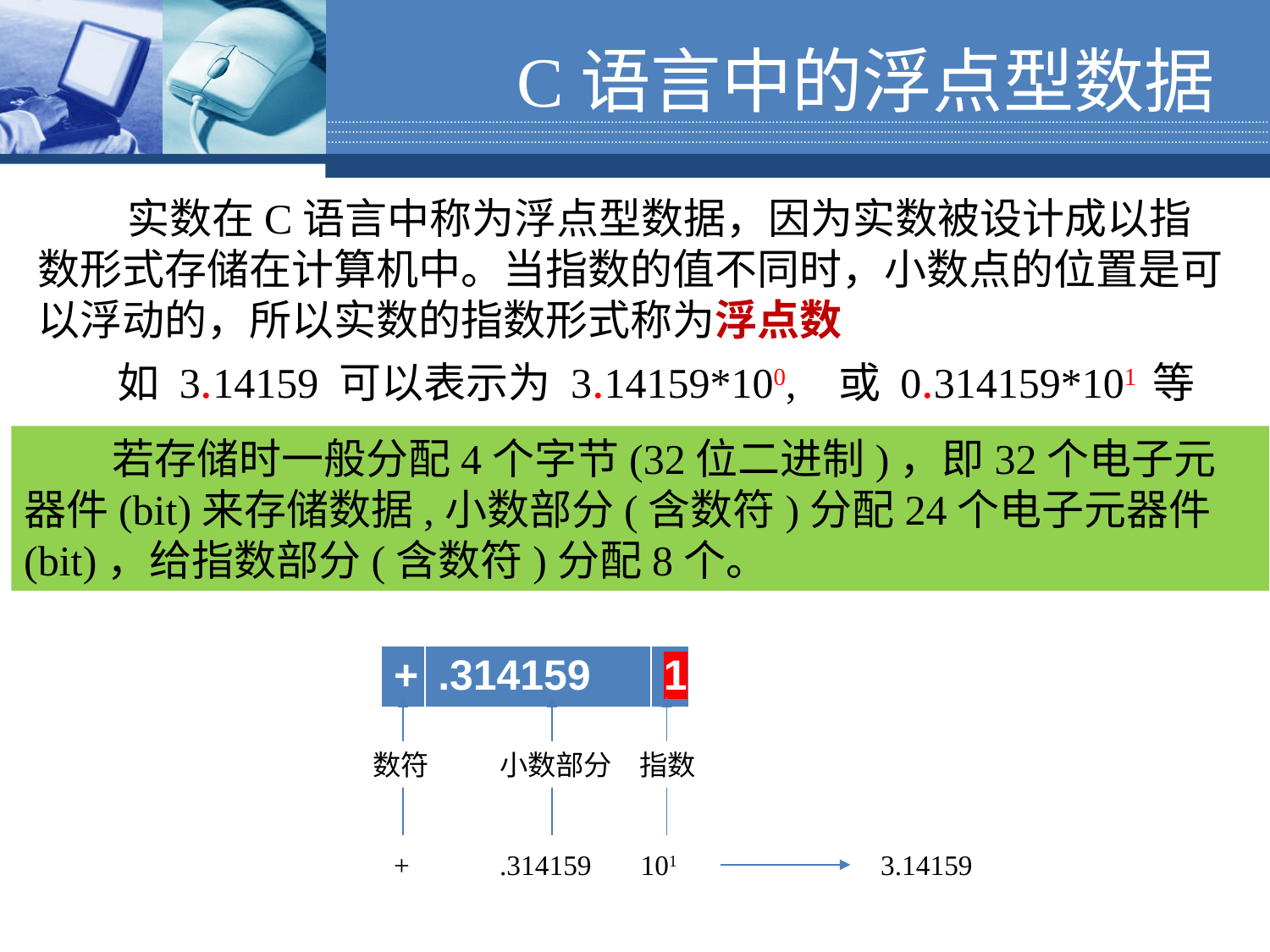

# C语言中的浮点型数据
实数在C语言中称为浮点型数据，因为实数被设计成以指数形式存储在计算机中。当指数的值不同时，小数点的位置是可以浮动的，所以实数的指数形式称为浮点数

如 3.14159 可以表示为 3.14159*100,   或 0.314159*101 等
若存储时一般分配4个字节(32位二进制)，即32个电子元器件(bit)来存储数据,小数部分(含数符)分配24个电子元器件(bit)，给指数部分(含数符)分配8个。
| + | .314159 | 1 |
| --- | --- | --- |
数符	小数部分	  指数
   +	.314159	  101		3.14159